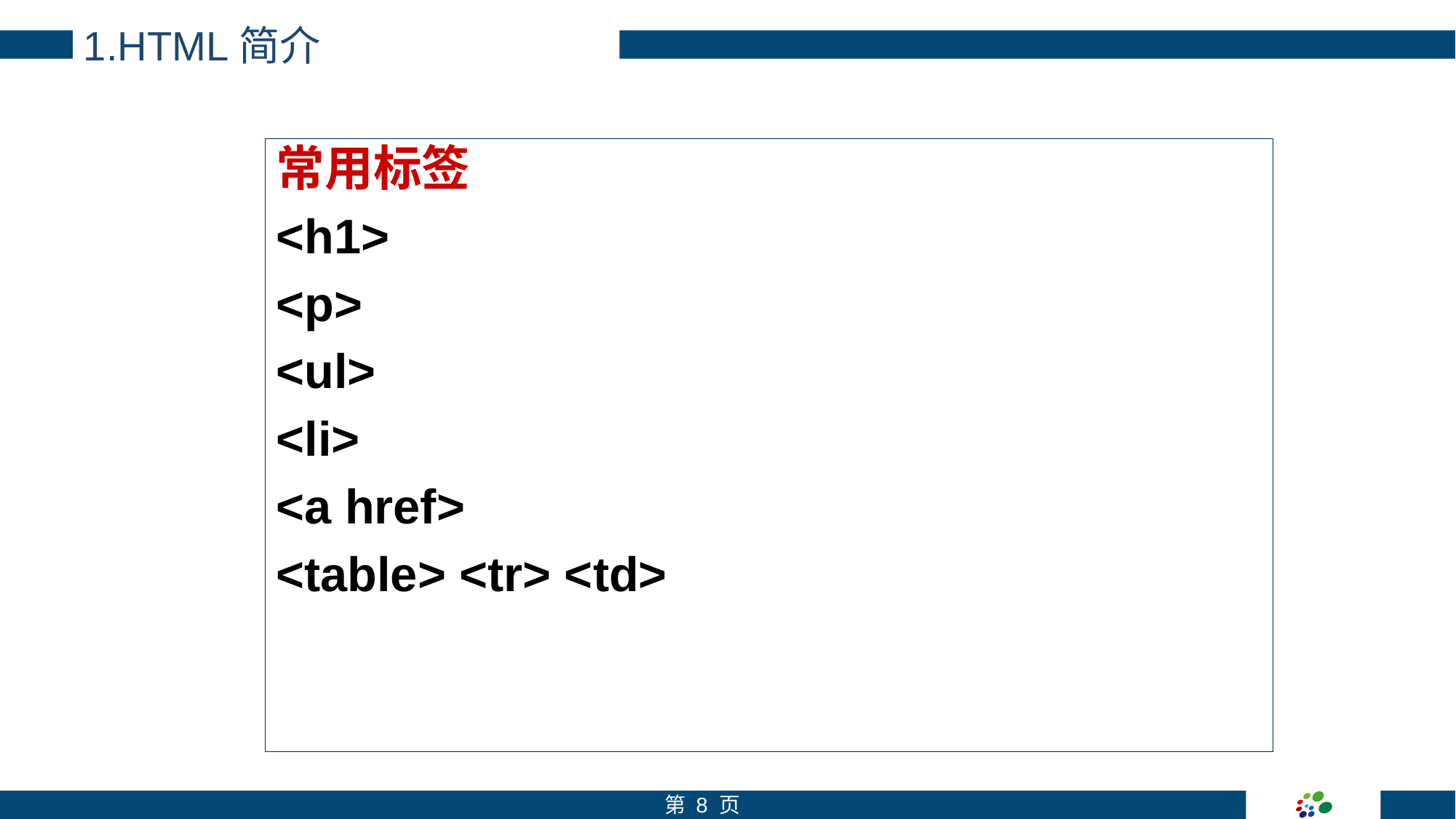

1.HTML简介
常用标签
<h1>
<p>
<ul>
<li>
<a href>
<table> <tr> <td>